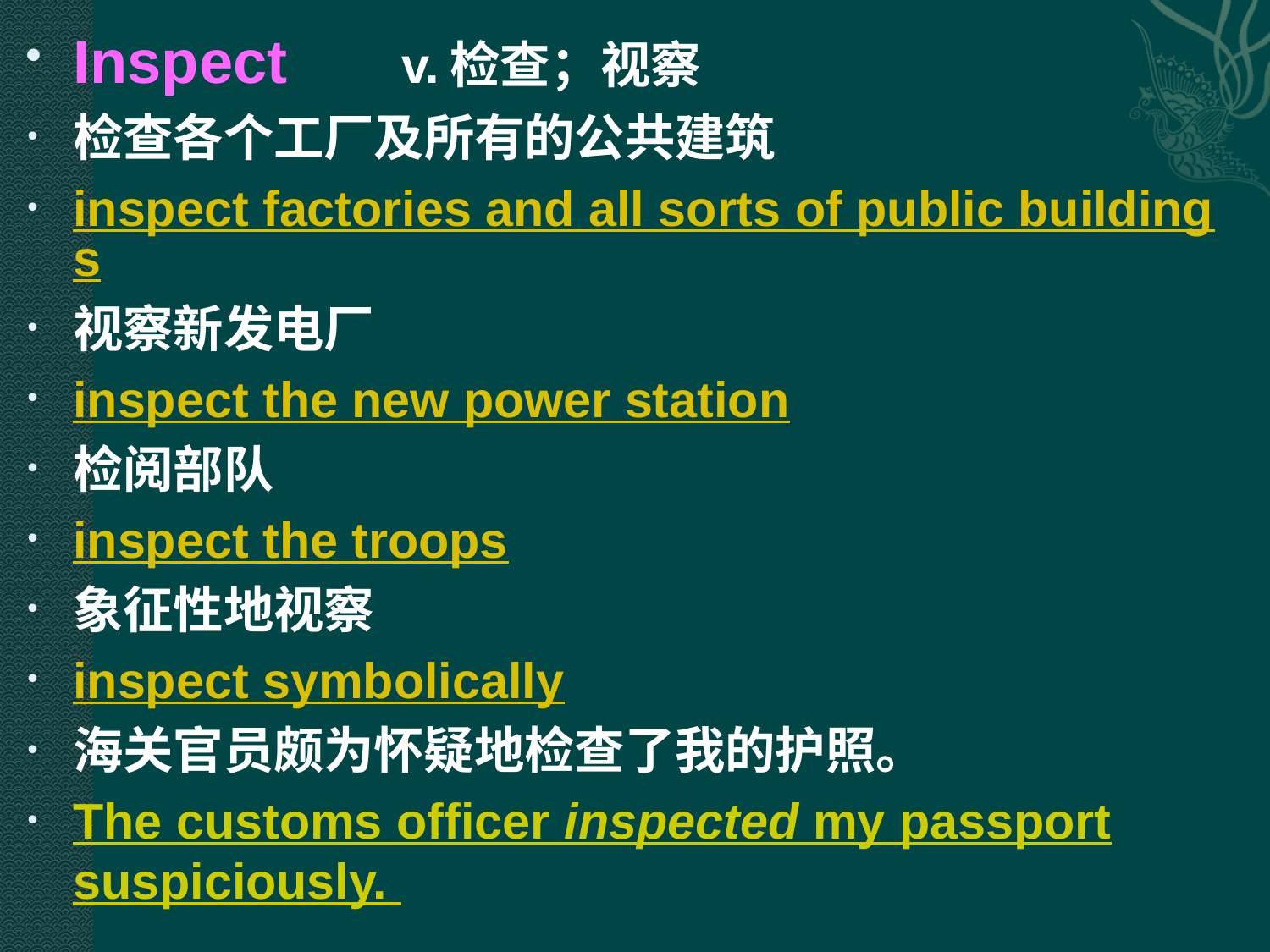

Inspect  　 v.检查；视察
检查各个工厂及所有的公共建筑
inspect factories and all sorts of public buildings
视察新发电厂
inspect the new power station
检阅部队
inspect the troops
象征性地视察
inspect symbolically
海关官员颇为怀疑地检查了我的护照。
The customs officer inspected my passport suspiciously.